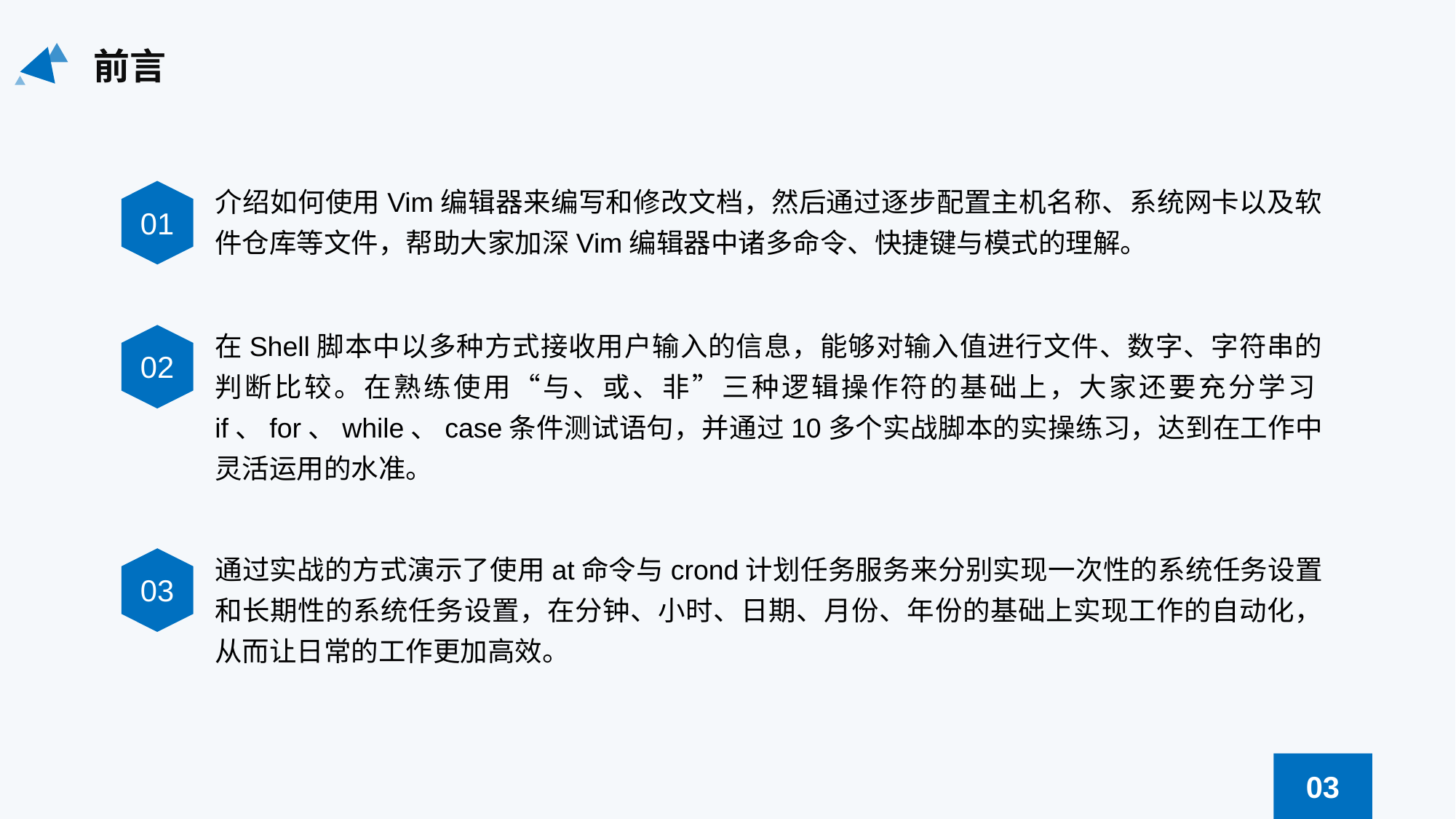

前言

介绍如何使用Vim编辑器来编写和修改文档，然后通过逐步配置主机名称、系统网卡以及软件仓库等文件，帮助大家加深Vim编辑器中诸多命令、快捷键与模式的理解。

01
在Shell脚本中以多种方式接收用户输入的信息，能够对输入值进行文件、数字、字符串的判断比较。在熟练使用“与、或、非”三种逻辑操作符的基础上，大家还要充分学习if、for、while、case条件测试语句，并通过10多个实战脚本的实操练习，达到在工作中灵活运用的水准。

02
通过实战的方式演示了使用at命令与crond计划任务服务来分别实现一次性的系统任务设置和长期性的系统任务设置，在分钟、小时、日期、月份、年份的基础上实现工作的自动化，从而让日常的工作更加高效。

03

03